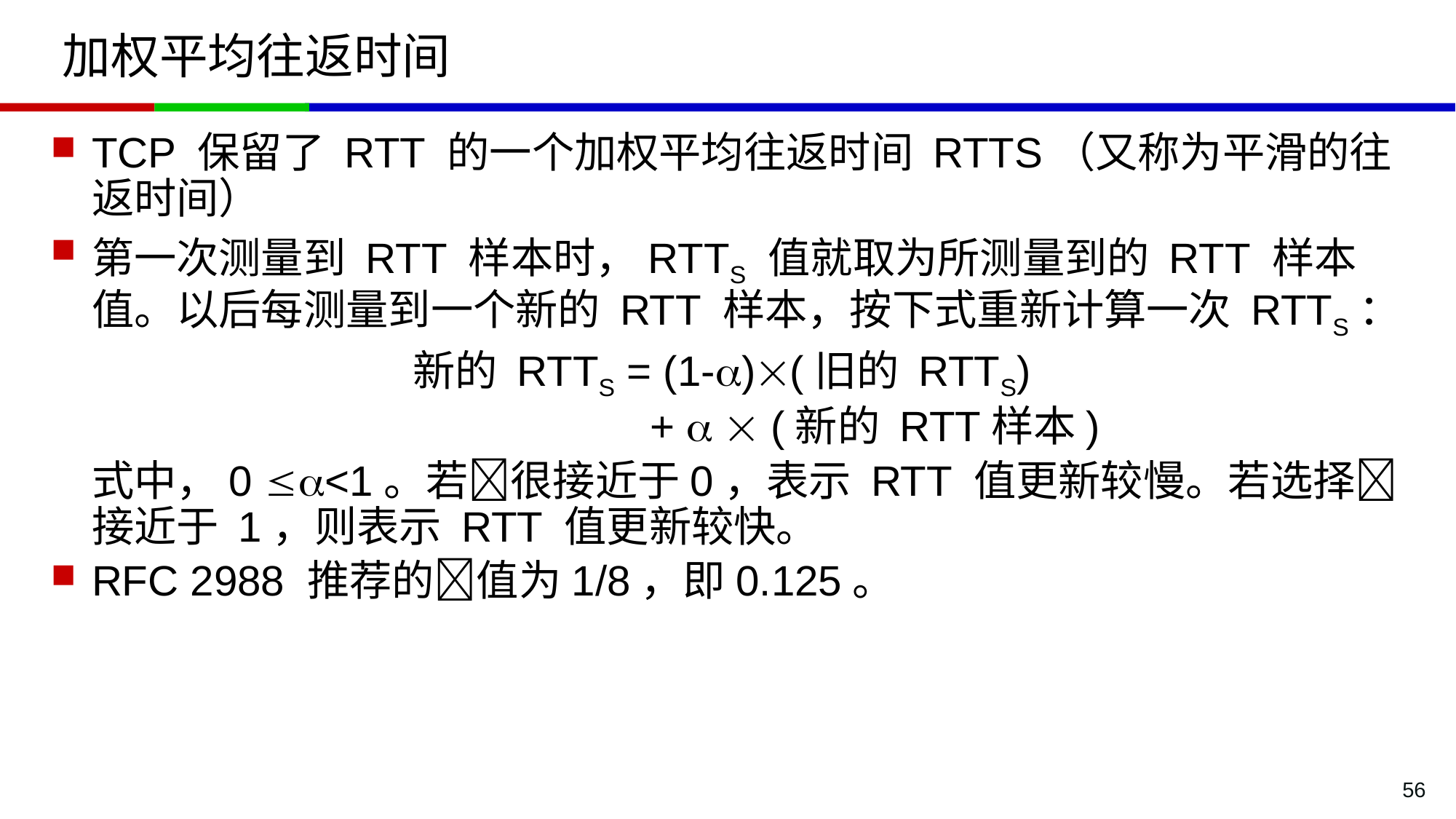

# 加权平均往返时间
TCP 保留了 RTT 的一个加权平均往返时间 RTTS（又称为平滑的往返时间）
第一次测量到 RTT 样本时，RTTS 值就取为所测量到的 RTT 样本值。以后每测量到一个新的 RTT 样本，按下式重新计算一次 RTTS：
新的 RTTS = (1-α)×(旧的 RTTS)
                          + α × (新的 RTT样本)
	式中，0 ≤α<1。若α很接近于0，表示 RTT 值更新较慢。若选择α接近于 1，则表示 RTT 值更新较快。
RFC 2988 推荐的α值为1/8，即0.125。
56